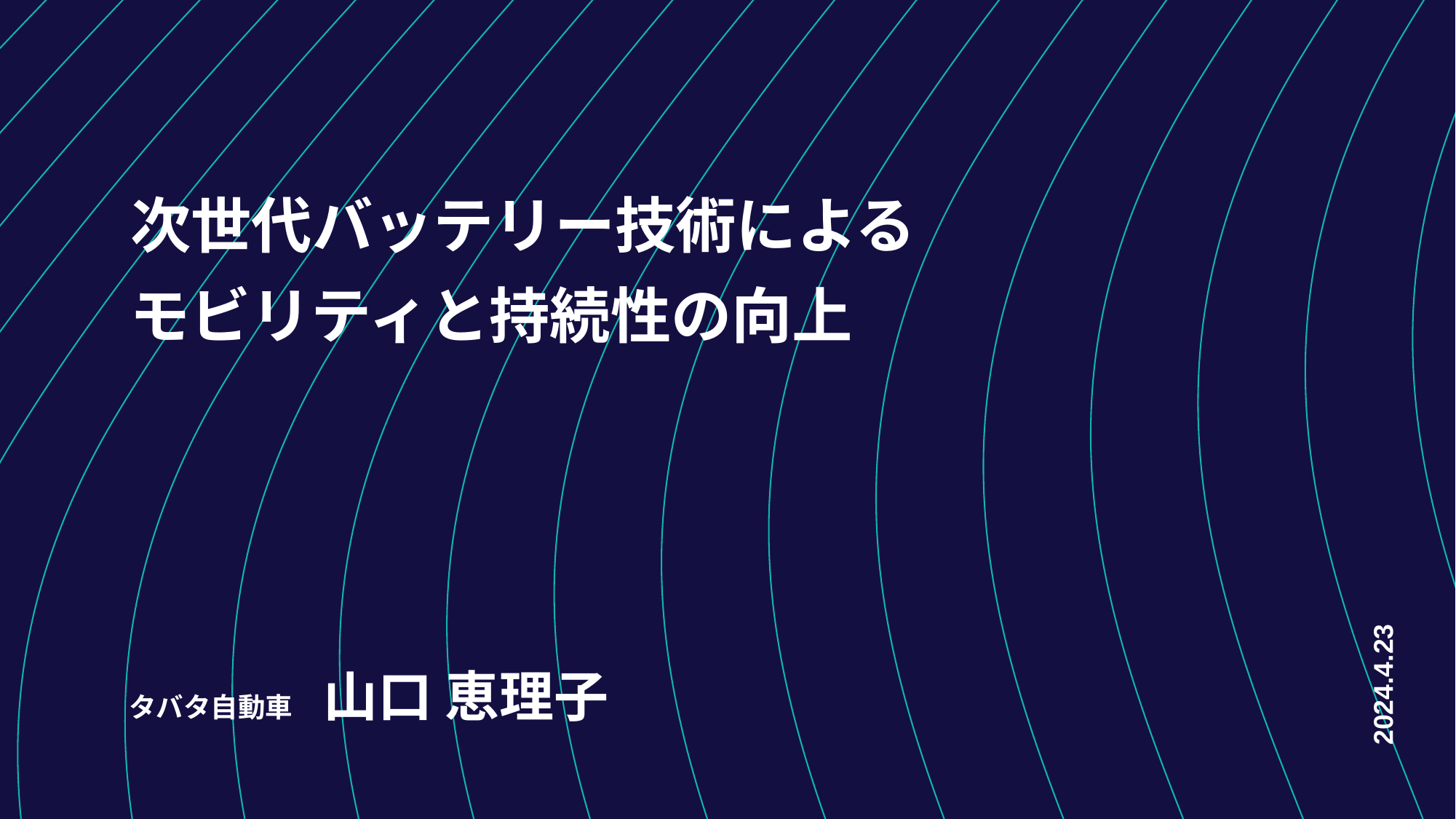

次世代バッテリー技術による
モビリティと持続性の向上
山口 恵理子
2024.4.23
タバタ自動車